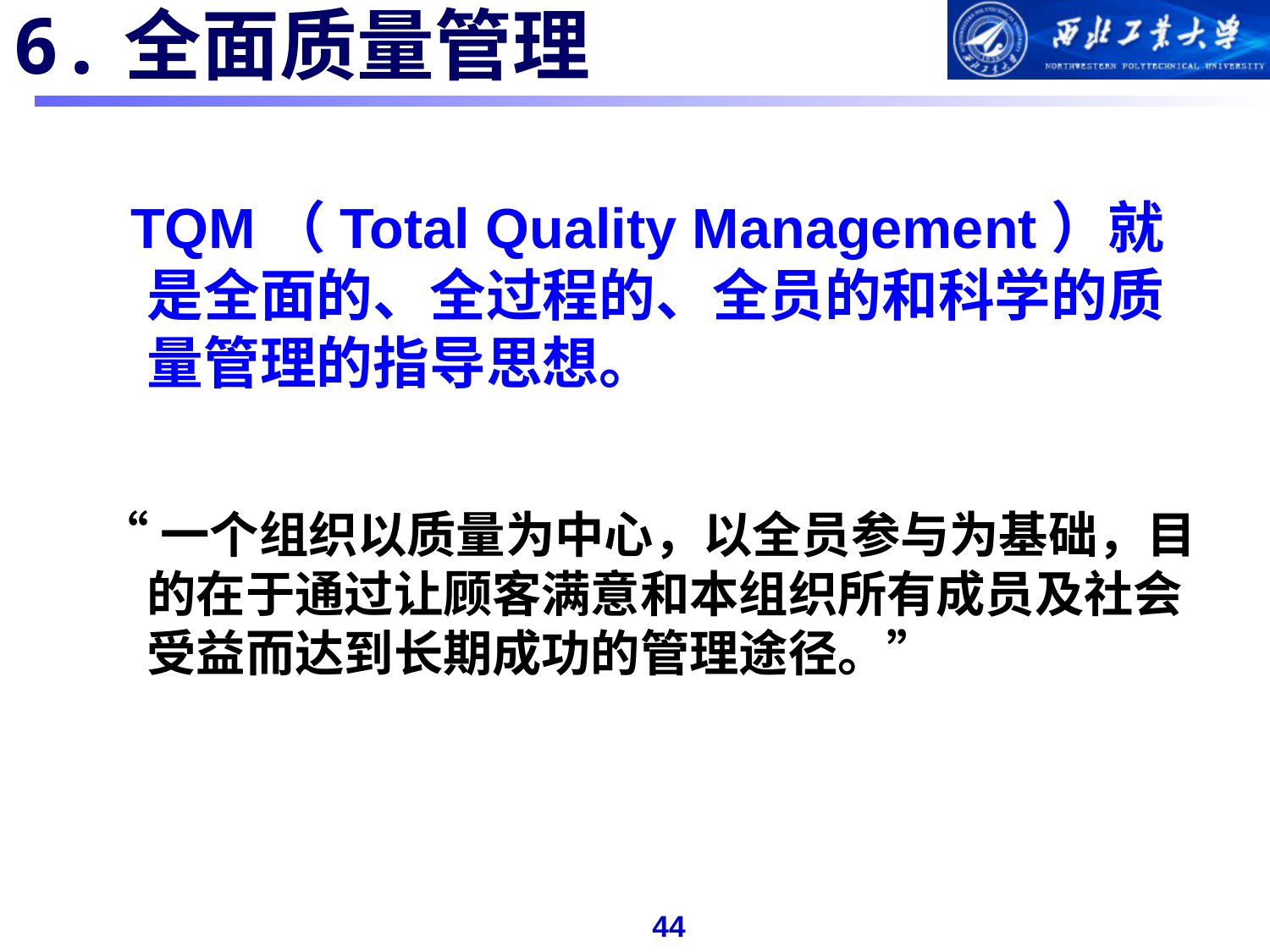

#
6.全面质量管理
  TQM（Total Quality Management）就是全面的、全过程的、全员的和科学的质量管理的指导思想。

“一个组织以质量为中心，以全员参与为基础，目的在于通过让顾客满意和本组织所有成员及社会受益而达到长期成功的管理途径。”